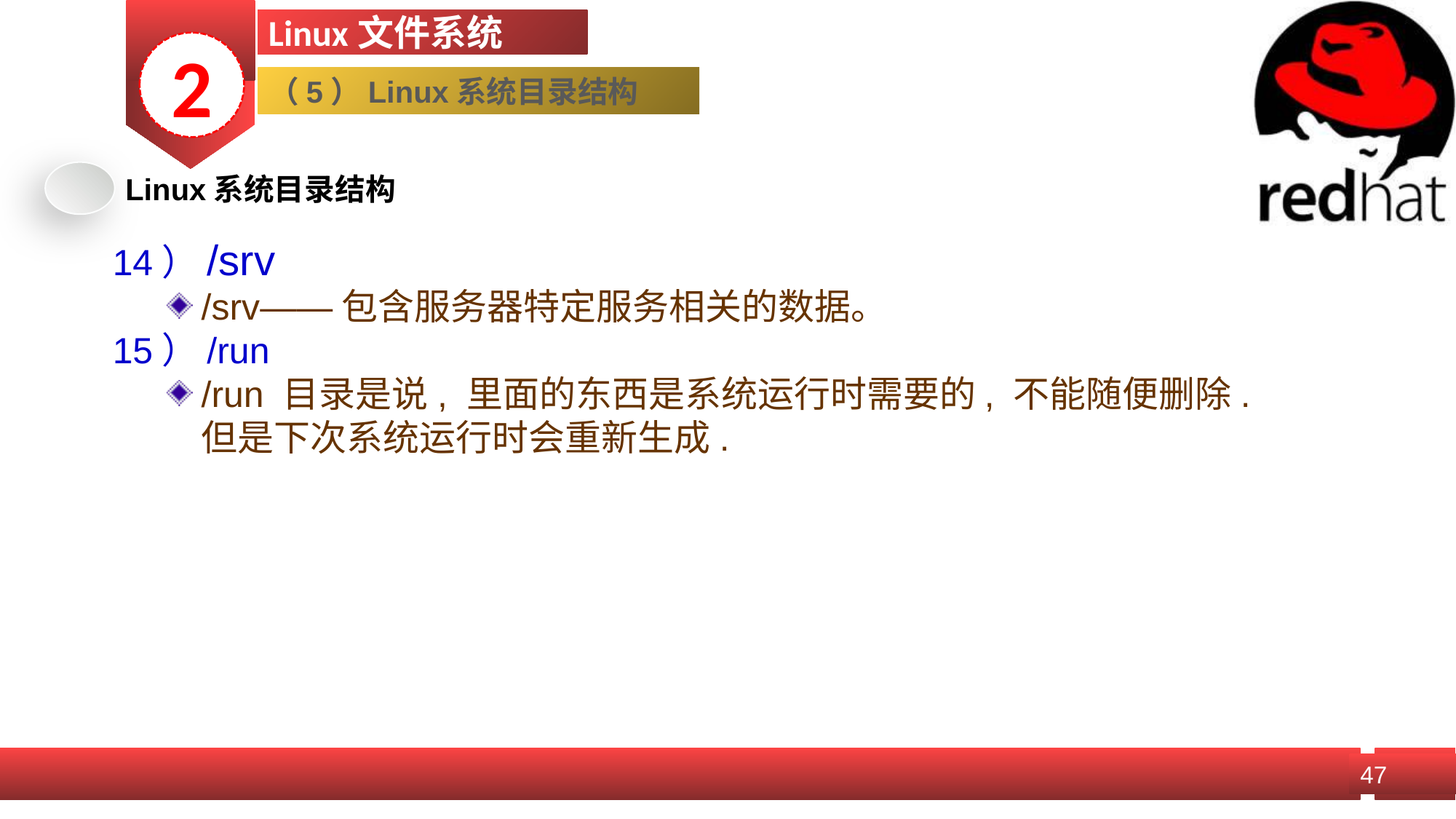

Linux文件系统
2
（5）Linux系统目录结构

Linux系统目录结构
14）/srv
/srv——包含服务器特定服务相关的数据。
15）/run
/run 目录是说, 里面的东西是系统运行时需要的, 不能随便删除. 但是下次系统运行时会重新生成.